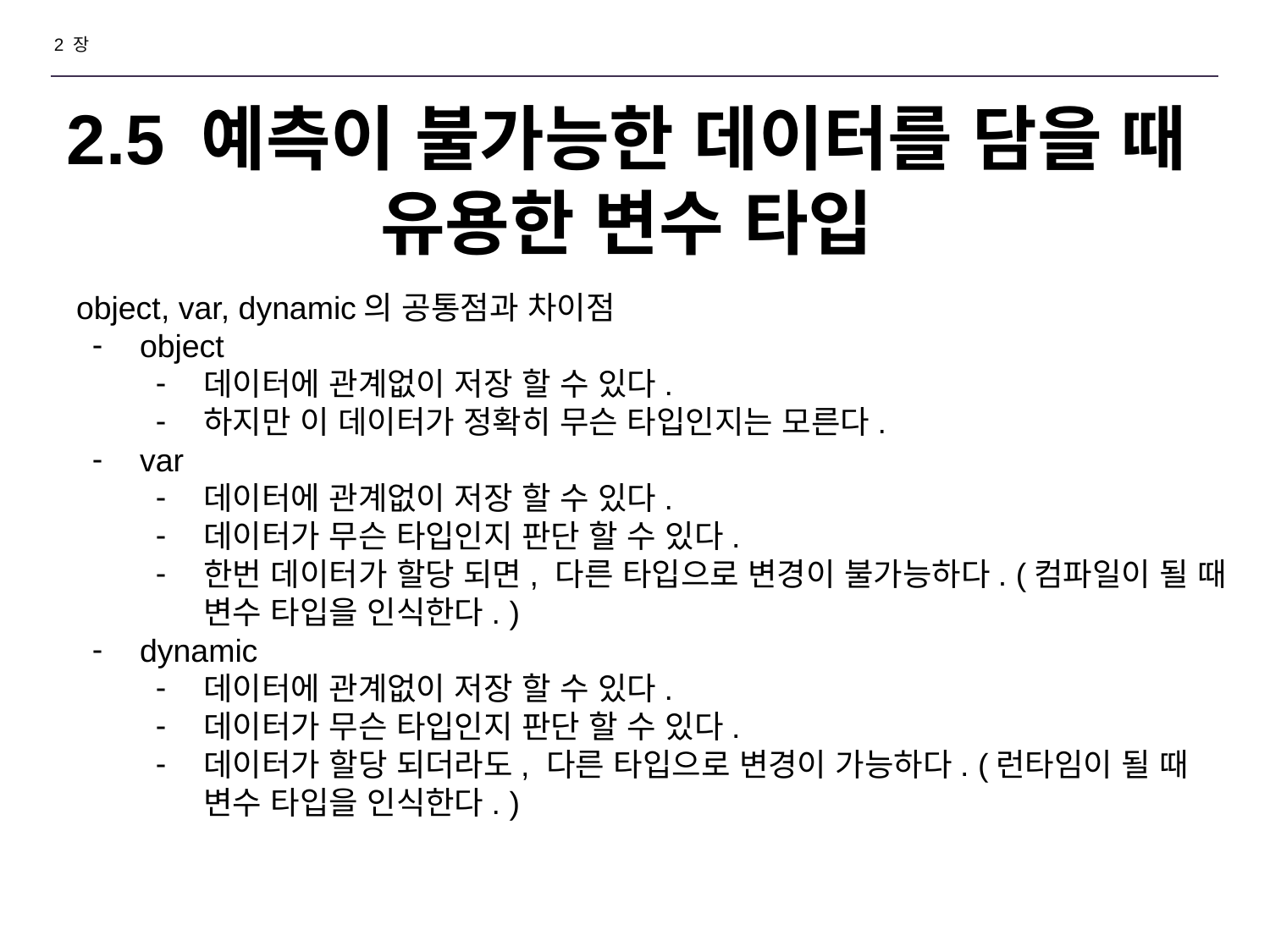

2 장
# 2.5 예측이 불가능한 데이터를 담을 때 유용한 변수 타입
object, var, dynamic의 공통점과 차이점
object
데이터에 관계없이 저장 할 수 있다.
하지만 이 데이터가 정확히 무슨 타입인지는 모른다.
var
데이터에 관계없이 저장 할 수 있다.
데이터가 무슨 타입인지 판단 할 수 있다.
한번 데이터가 할당 되면, 다른 타입으로 변경이 불가능하다. (컴파일이 될 때 변수 타입을 인식한다. )
dynamic
데이터에 관계없이 저장 할 수 있다.
데이터가 무슨 타입인지 판단 할 수 있다.
데이터가 할당 되더라도, 다른 타입으로 변경이 가능하다. (런타임이 될 때 변수 타입을 인식한다. )